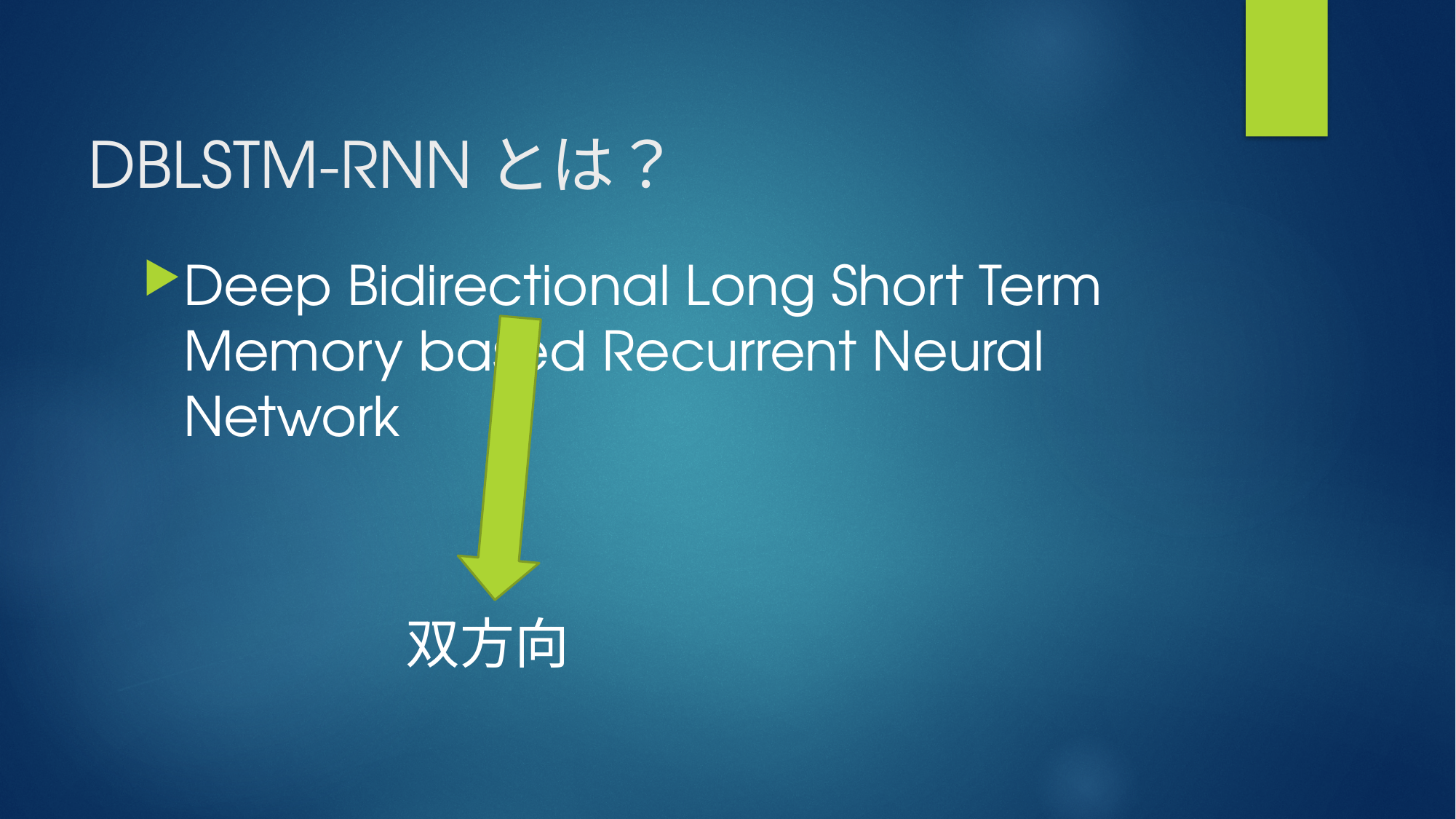

# DBLSTM-RNNとは？
Deep Bidirectional Long Short Term Memory based Recurrent Neural Network

双方向